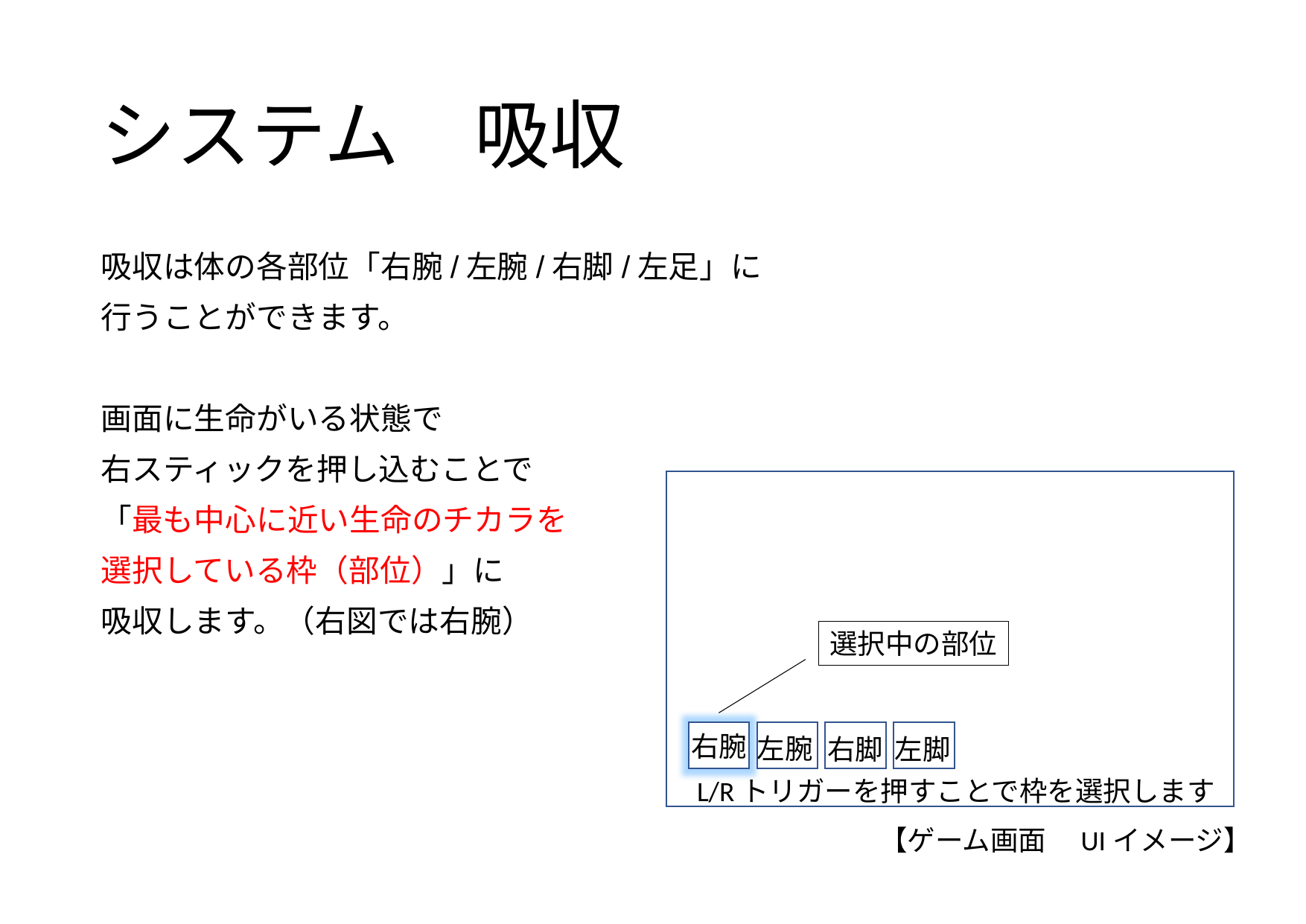

# システム　吸収
吸収は体の各部位「右腕/左腕/右脚/左足」に
行うことができます。

画面に生命がいる状態で
右スティックを押し込むことで
「最も中心に近い生命のチカラを
選択している枠（部位）」に
吸収します。（右図では右腕）

選択中の部位

右腕
左腕
左脚
右脚
L/Rトリガーを押すことで枠を選択します
【ゲーム画面　UIイメージ】